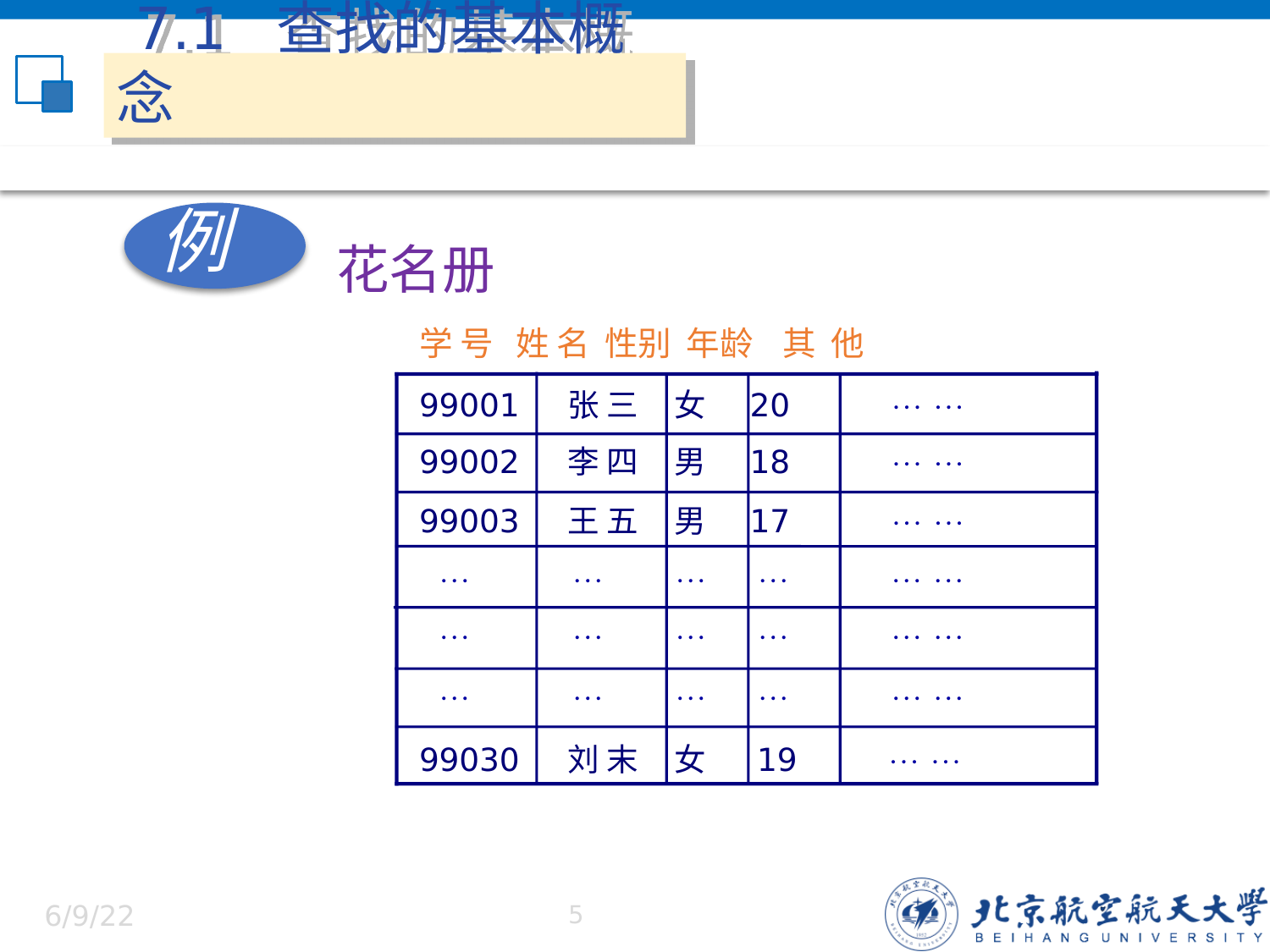

7.1 查找的基本概念
例1

花名册
学 号   姓 名  性别  年龄    其  他
99001    张 三     女     20          … …
99002    李 四     男     18          … …
99003    王 五     男     17          … …
  …          …       …     …          … …
  …          …       …     …          … …
  …          …       …     …          … …
99030    刘 末     女      19         … …

6/9/22
5